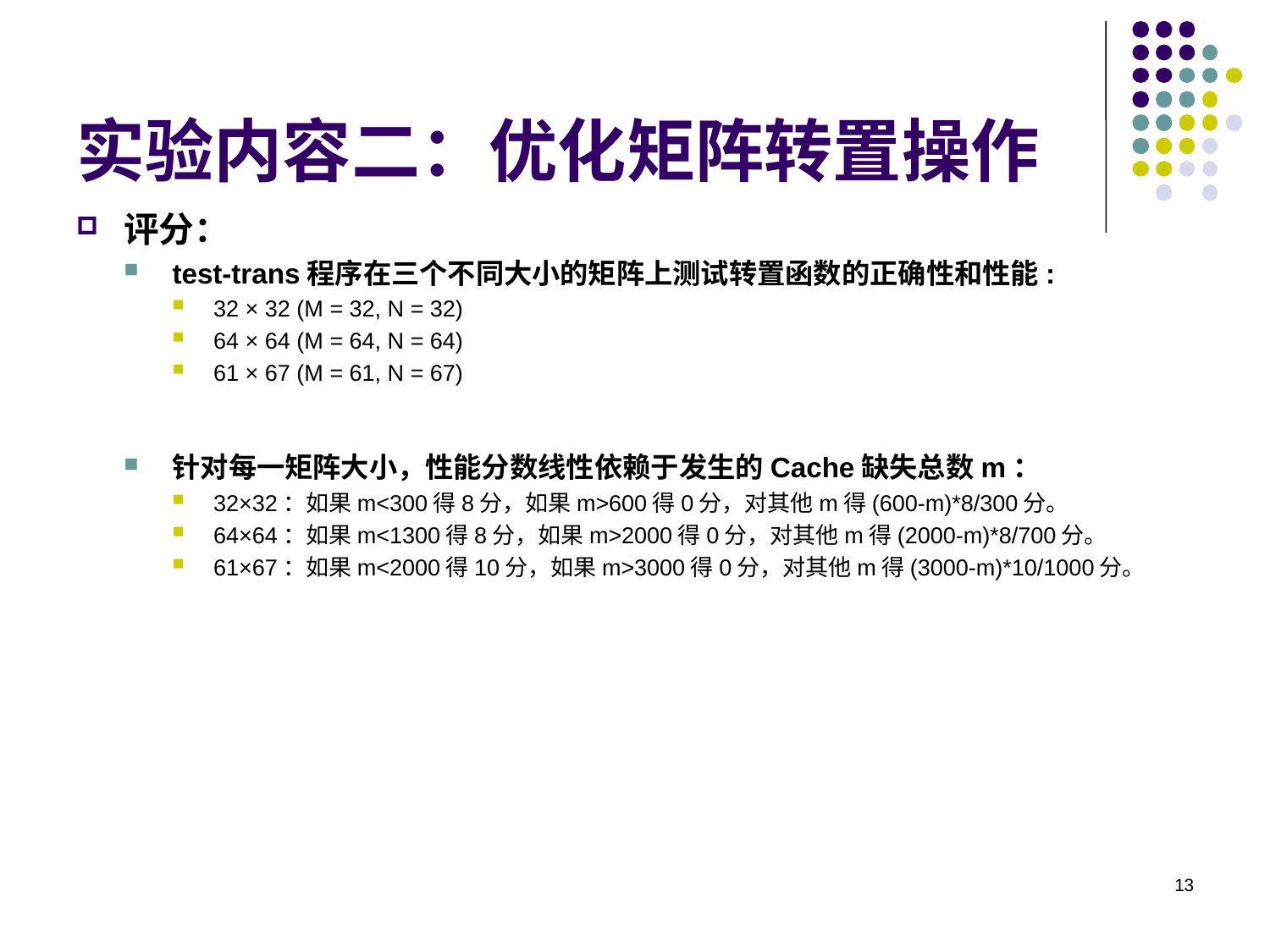

实验内容二：优化矩阵转置操作
评分：
test-trans程序在三个不同大小的矩阵上测试转置函数的正确性和性能:
32 × 32 (M = 32, N = 32)
64 × 64 (M = 64, N = 64)
61 × 67 (M = 61, N = 67)

针对每一矩阵大小，性能分数线性依赖于发生的Cache缺失总数m：
32×32：如果m<300得8分，如果m>600得0分，对其他m得(600-m)*8/300分。
64×64：如果m<1300得8分，如果m>2000得0分，对其他m得(2000-m)*8/700分。
61×67：如果m<2000得10分，如果m>3000得0分，对其他m得(3000-m)*10/1000分。

13